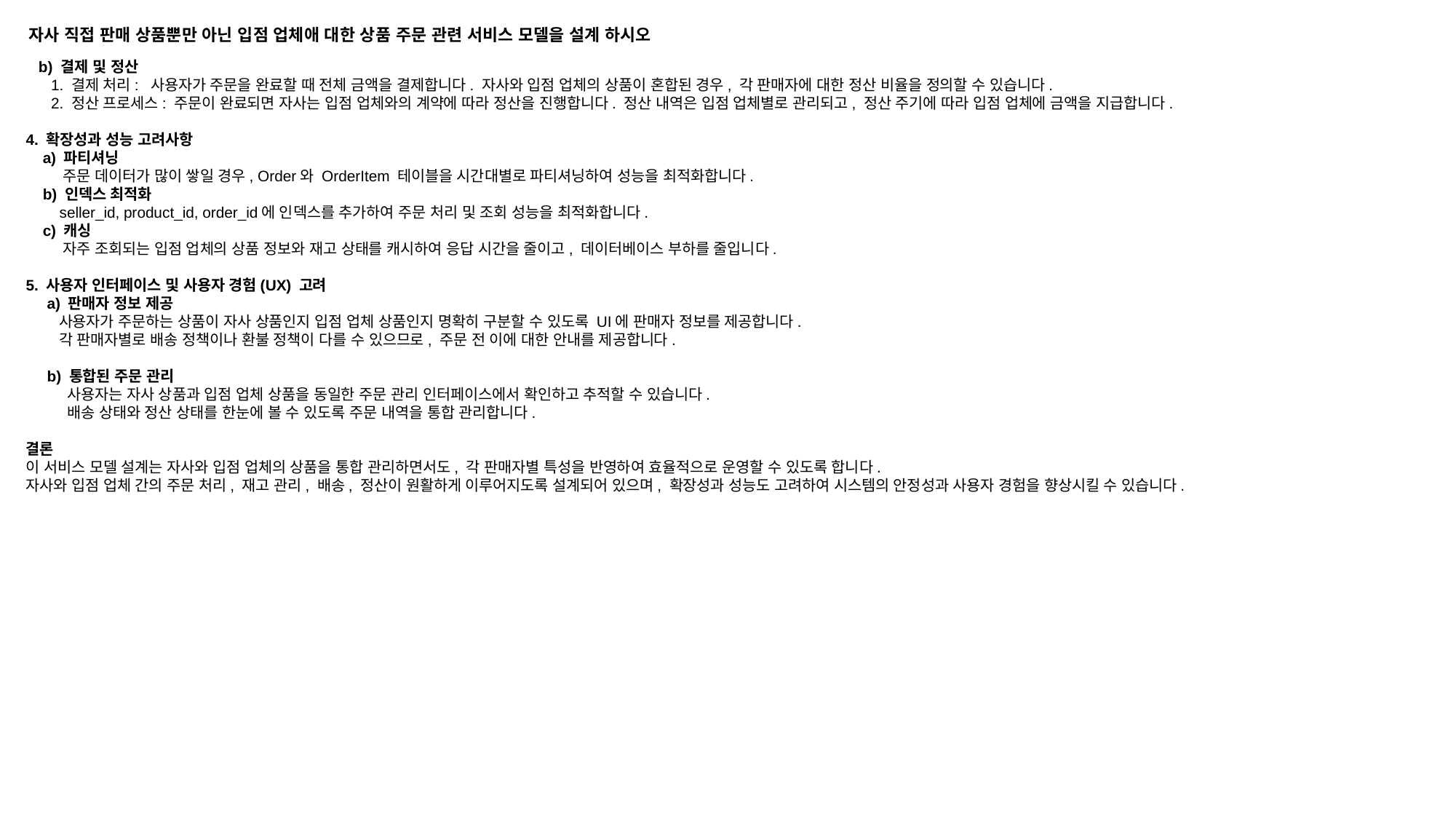

자사 직접 판매 상품뿐만 아닌 입점 업체애 대한 상품 주문 관련 서비스 모델을 설계 하시오
   b) 결제 및 정산
      1. 결제 처리:  사용자가 주문을 완료할 때 전체 금액을 결제합니다. 자사와 입점 업체의 상품이 혼합된 경우, 각 판매자에 대한 정산 비율을 정의할 수 있습니다.
      2. 정산 프로세스: 주문이 완료되면 자사는 입점 업체와의 계약에 따라 정산을 진행합니다. 정산 내역은 입점 업체별로 관리되고, 정산 주기에 따라 입점 업체에 금액을 지급합니다.

4. 확장성과 성능 고려사항
    a) 파티셔닝
        주문 데이터가 많이 쌓일 경우, Order와 OrderItem 테이블을 시간대별로 파티셔닝하여 성능을 최적화합니다.
    b) 인덱스 최적화
        seller_id, product_id, order_id에 인덱스를 추가하여 주문 처리 및 조회 성능을 최적화합니다.
    c) 캐싱
        자주 조회되는 입점 업체의 상품 정보와 재고 상태를 캐시하여 응답 시간을 줄이고, 데이터베이스 부하를 줄입니다.

5. 사용자 인터페이스 및 사용자 경험(UX) 고려
     a) 판매자 정보 제공
       사용자가 주문하는 상품이 자사 상품인지 입점 업체 상품인지 명확히 구분할 수 있도록 UI에 판매자 정보를 제공합니다.
       각 판매자별로 배송 정책이나 환불 정책이 다를 수 있으므로, 주문 전 이에 대한 안내를 제공합니다.

     b) 통합된 주문 관리
         사용자는 자사 상품과 입점 업체 상품을 동일한 주문 관리 인터페이스에서 확인하고 추적할 수 있습니다.
         배송 상태와 정산 상태를 한눈에 볼 수 있도록 주문 내역을 통합 관리합니다.

결론
이 서비스 모델 설계는 자사와 입점 업체의 상품을 통합 관리하면서도, 각 판매자별 특성을 반영하여 효율적으로 운영할 수 있도록 합니다.
자사와 입점 업체 간의 주문 처리, 재고 관리, 배송, 정산이 원활하게 이루어지도록 설계되어 있으며, 확장성과 성능도 고려하여 시스템의 안정성과 사용자 경험을 향상시킬 수 있습니다.